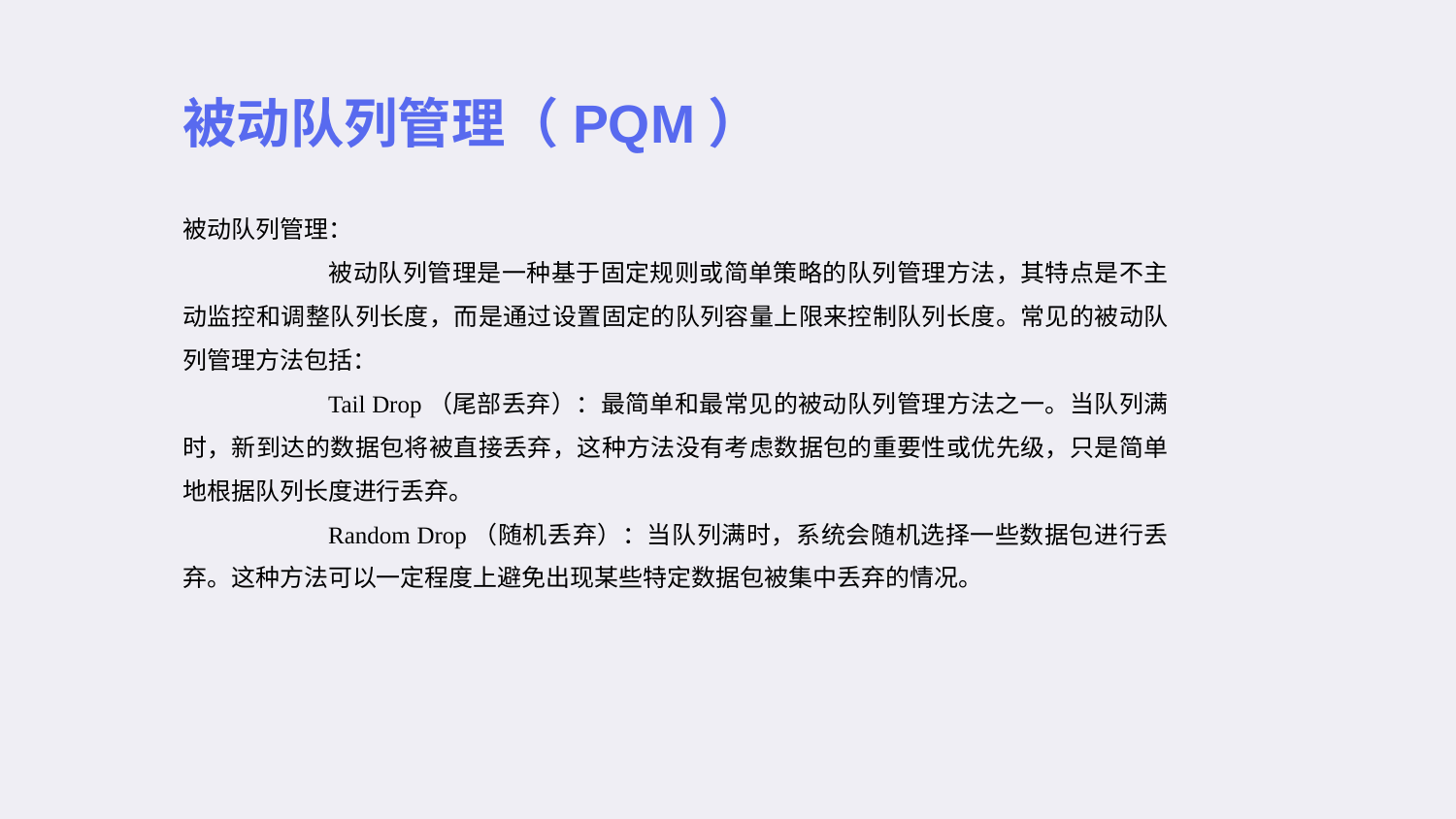

被动队列管理（PQM）
被动队列管理：
	被动队列管理是一种基于固定规则或简单策略的队列管理方法，其特点是不主动监控和调整队列长度，而是通过设置固定的队列容量上限来控制队列长度。常见的被动队列管理方法包括：
	Tail Drop（尾部丢弃）：最简单和最常见的被动队列管理方法之一。当队列满时，新到达的数据包将被直接丢弃，这种方法没有考虑数据包的重要性或优先级，只是简单地根据队列长度进行丢弃。
	Random Drop（随机丢弃）：当队列满时，系统会随机选择一些数据包进行丢弃。这种方法可以一定程度上避免出现某些特定数据包被集中丢弃的情况。